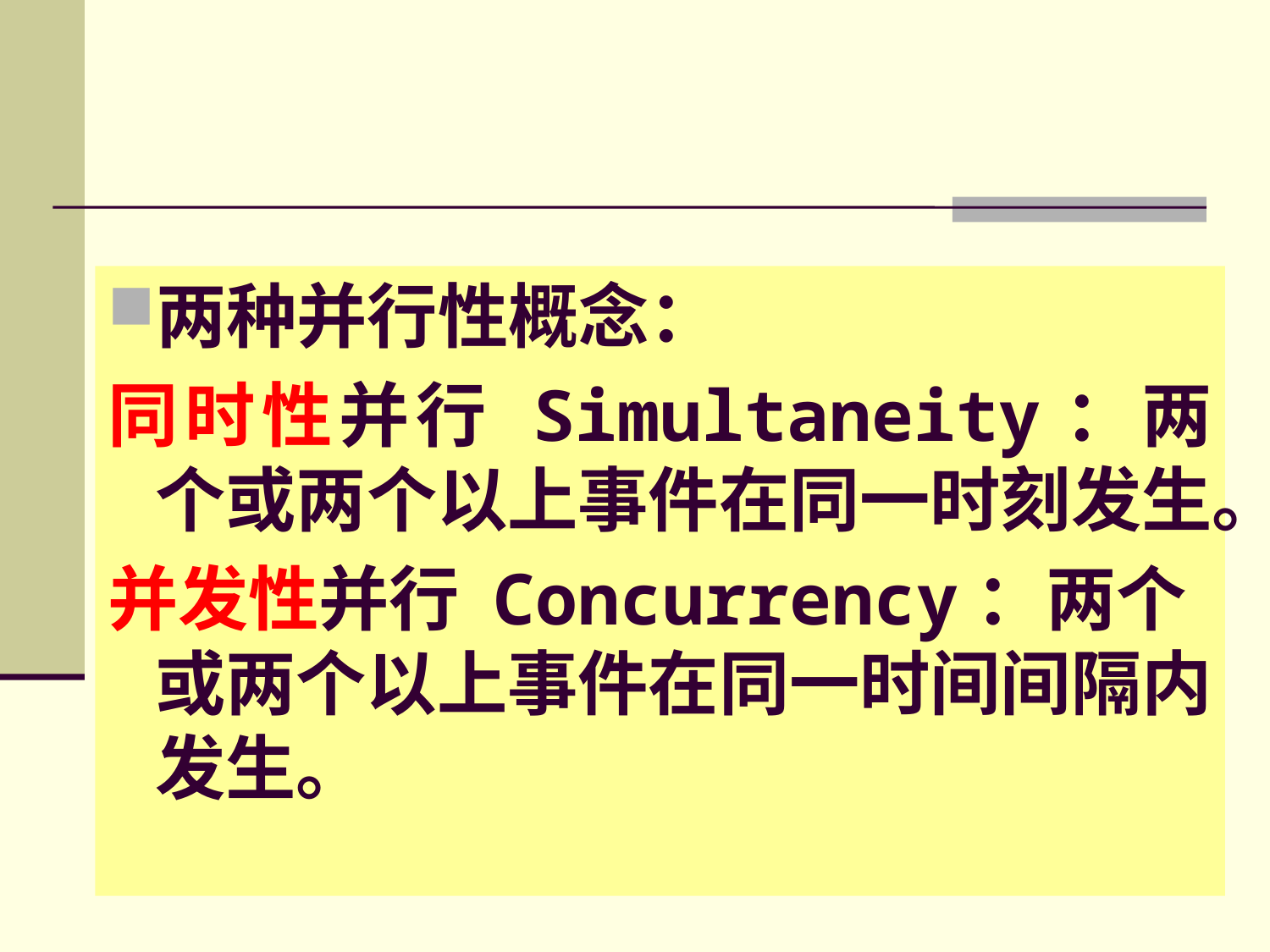

# 两种并行性概念：
同时性并行 Simultaneity：两个或两个以上事件在同一时刻发生。
并发性并行 Concurrency：两个或两个以上事件在同一时间间隔内发生。
4